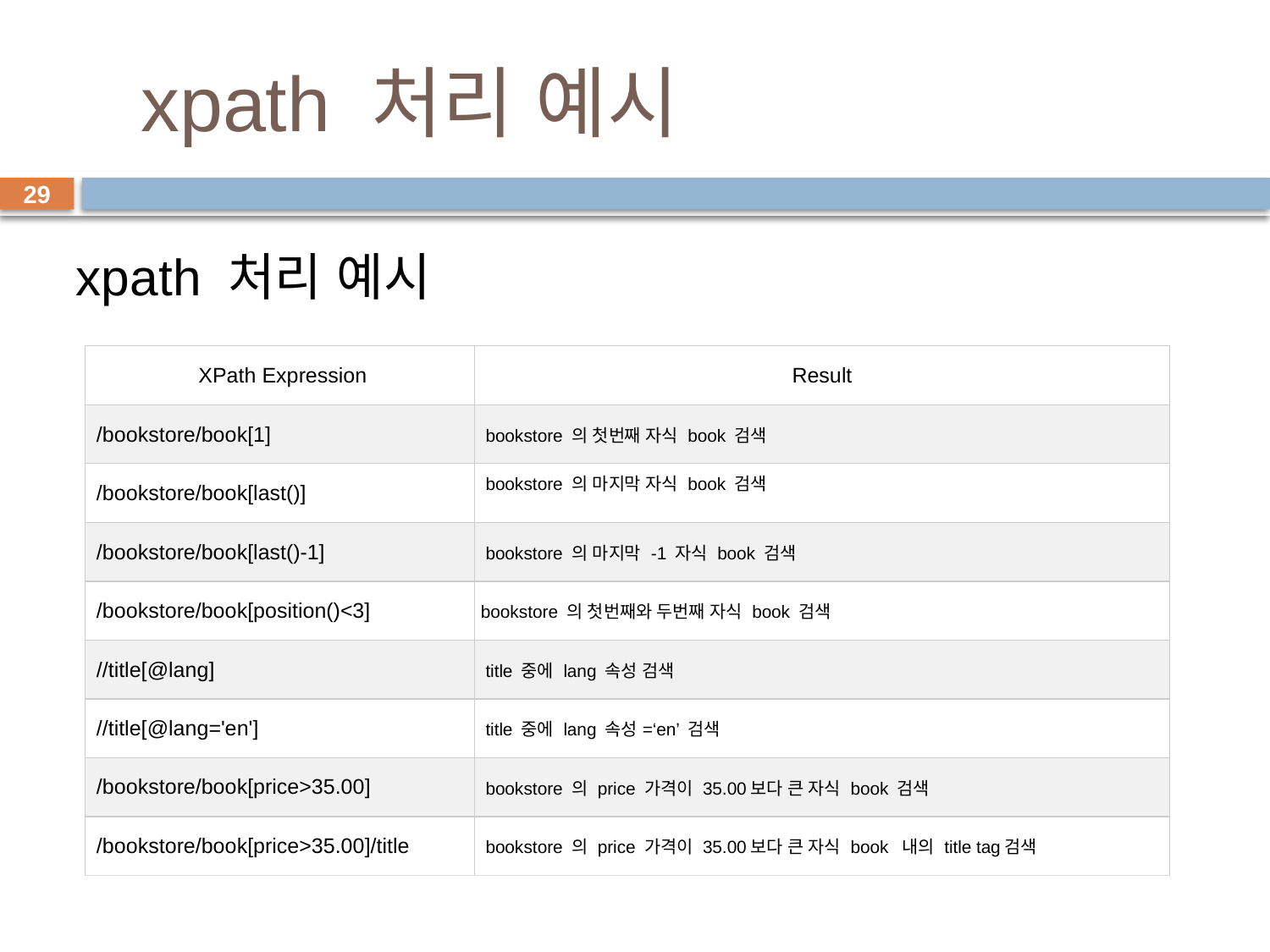

# xpath 처리 예시
29
xpath 처리 예시
| XPath Expression | Result |
| --- | --- |
| /bookstore/book[1] | bookstore 의 첫번째 자식 book 검색 |
| /bookstore/book[last()] | bookstore 의 마지막 자식 book 검색 |
| /bookstore/book[last()-1] | bookstore 의 마지막 -1 자식 book 검색 |
| /bookstore/book[position()<3] | bookstore 의 첫번째와 두번째 자식 book 검색 |
| //title[@lang] | title 중에 lang 속성 검색 |
| //title[@lang='en'] | title 중에 lang 속성=‘en’ 검색 |
| /bookstore/book[price>35.00] | bookstore 의 price 가격이 35.00보다 큰 자식 book 검색 |
| /bookstore/book[price>35.00]/title | bookstore 의 price 가격이 35.00보다 큰 자식 book 내의 title tag검색 |